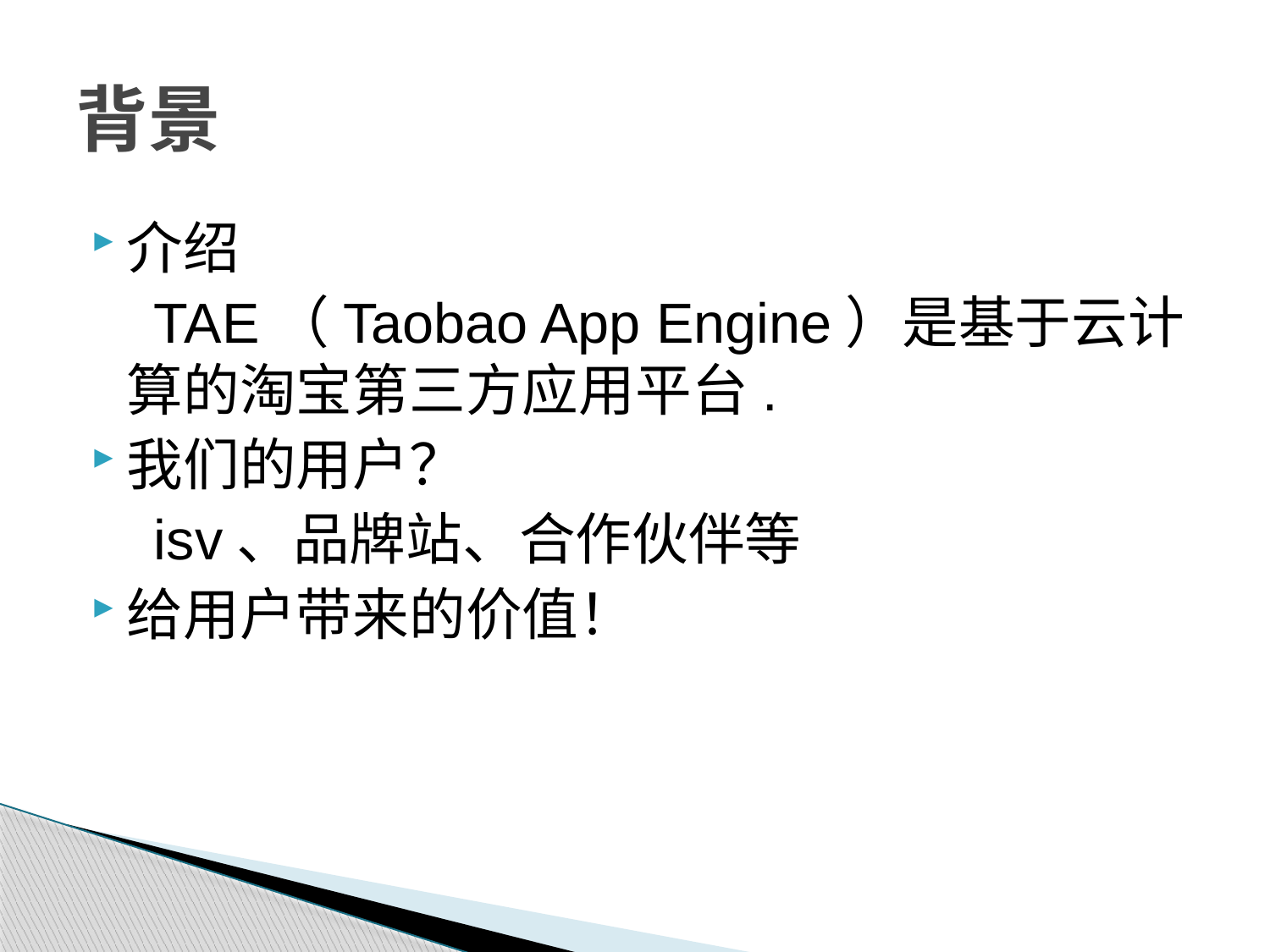

# 背景
介绍
    TAE（Taobao App Engine）是基于云计算的淘宝第三方应用平台.
我们的用户？
    isv、品牌站、合作伙伴等
给用户带来的价值！